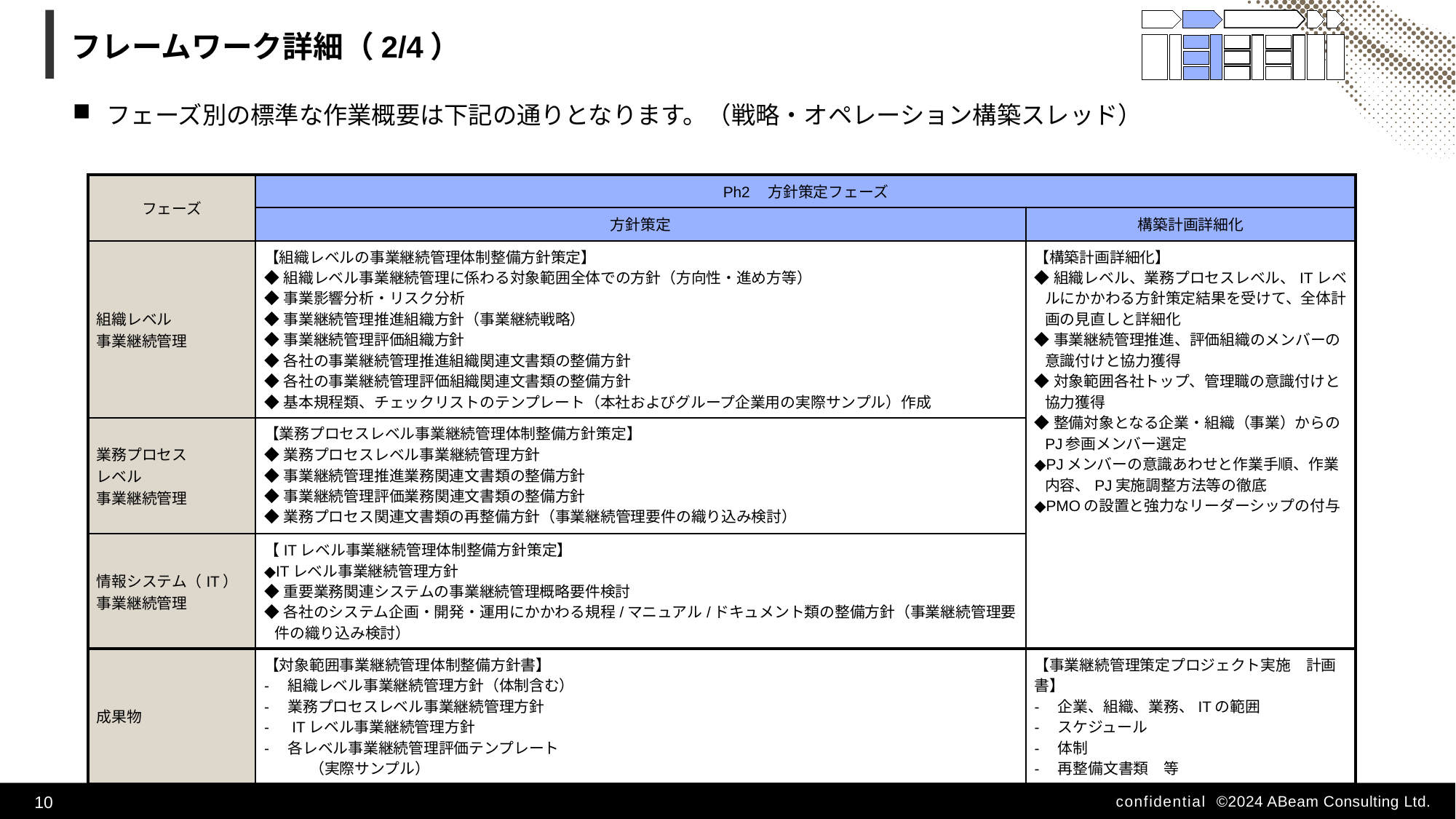

# フレームワーク詳細（2/4）
フェーズ別の標準な作業概要は下記の通りとなります。（戦略・オペレーション構築スレッド）
| フェーズ | Ph2　方針策定フェーズ |  |
| --- | --- | --- |
|  | 方針策定 | 構築計画詳細化 |
| 組織レベル 事業継続管理 | 【組織レベルの事業継続管理体制整備方針策定】 ◆組織レベル事業継続管理に係わる対象範囲全体での方針（方向性・進め方等） ◆事業影響分析・リスク分析 ◆事業継続管理推進組織方針（事業継続戦略） ◆事業継続管理評価組織方針 ◆各社の事業継続管理推進組織関連文書類の整備方針 ◆各社の事業継続管理評価組織関連文書類の整備方針 ◆基本規程類、チェックリストのテンプレート（本社およびグループ企業用の実際サンプル）作成 | 【構築計画詳細化】 ◆組織レベル、業務プロセスレベル、ITレベルにかかわる方針策定結果を受けて、全体計画の見直しと詳細化 ◆事業継続管理推進、評価組織のメンバーの意識付けと協力獲得 ◆対象範囲各社トップ、管理職の意識付けと協力獲得 ◆整備対象となる企業・組織（事業）からのPJ参画メンバー選定 ◆PJメンバーの意識あわせと作業手順、作業内容、PJ実施調整方法等の徹底 ◆PMOの設置と強力なリーダーシップの付与 |
| 業務プロセス レベル 事業継続管理 | 【業務プロセスレベル事業継続管理体制整備方針策定】 ◆業務プロセスレベル事業継続管理方針 ◆事業継続管理推進業務関連文書類の整備方針 ◆事業継続管理評価業務関連文書類の整備方針 ◆業務プロセス関連文書類の再整備方針（事業継続管理要件の織り込み検討） |  |
| 情報システム（IT） 事業継続管理 | 【ITレベル事業継続管理体制整備方針策定】 ◆ITレベル事業継続管理方針 ◆重要業務関連システムの事業継続管理概略要件検討 ◆各社のシステム企画・開発・運用にかかわる規程/マニュアル/ドキュメント類の整備方針（事業継続管理要件の織り込み検討） |  |
| 成果物 | 【対象範囲事業継続管理体制整備方針書】 -　組織レベル事業継続管理方針（体制含む） -　業務プロセスレベル事業継続管理方針 -　ITレベル事業継続管理方針 -　各レベル事業継続管理評価テンプレート 　　　（実際サンプル） | 【事業継続管理策定プロジェクト実施　計画書】 -　企業、組織、業務、ITの範囲 -　スケジュール -　体制 -　再整備文書類　等 |